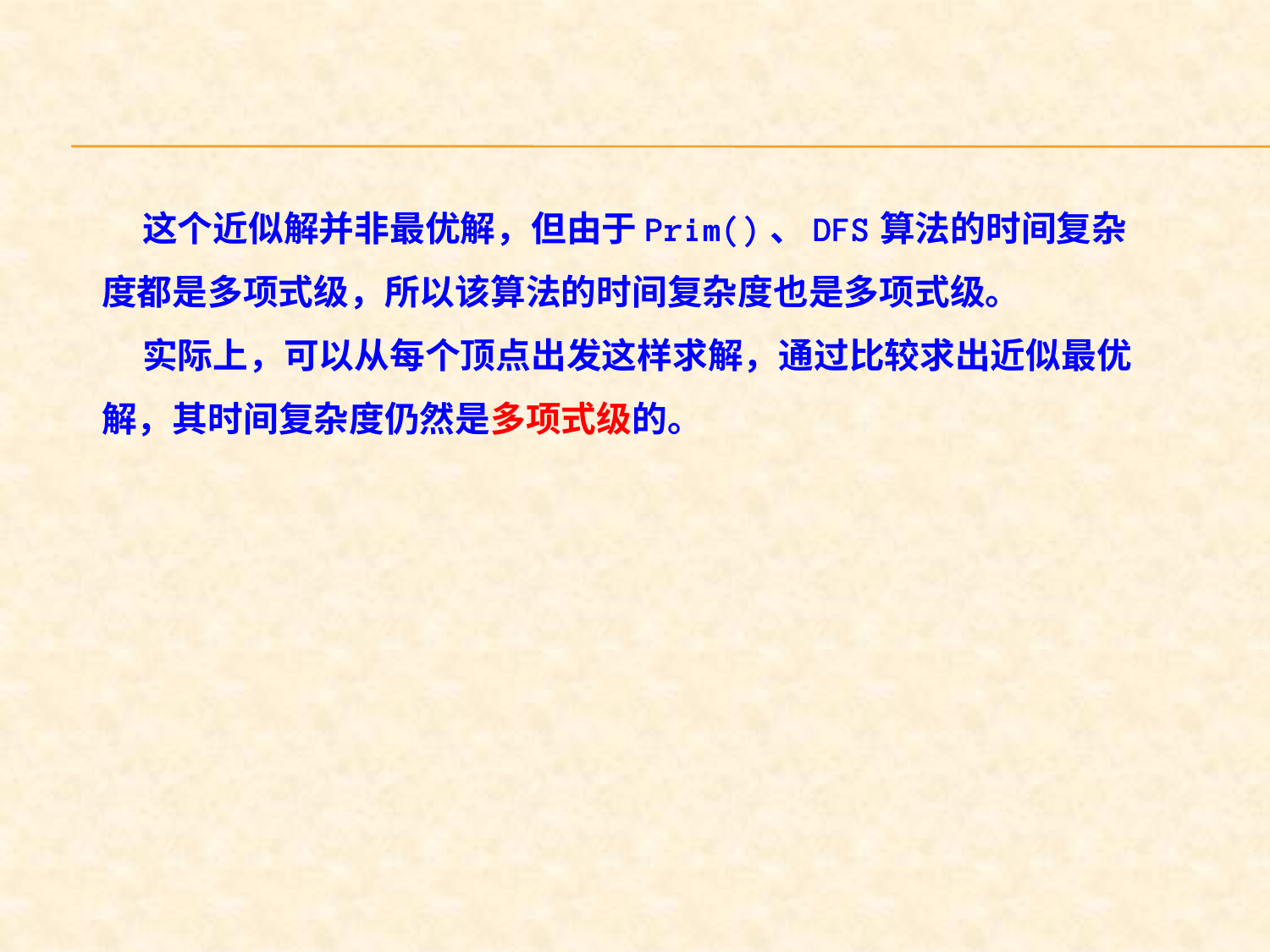

这个近似解并非最优解，但由于Prim()、DFS算法的时间复杂度都是多项式级，所以该算法的时间复杂度也是多项式级。
    实际上，可以从每个顶点出发这样求解，通过比较求出近似最优解，其时间复杂度仍然是多项式级的。